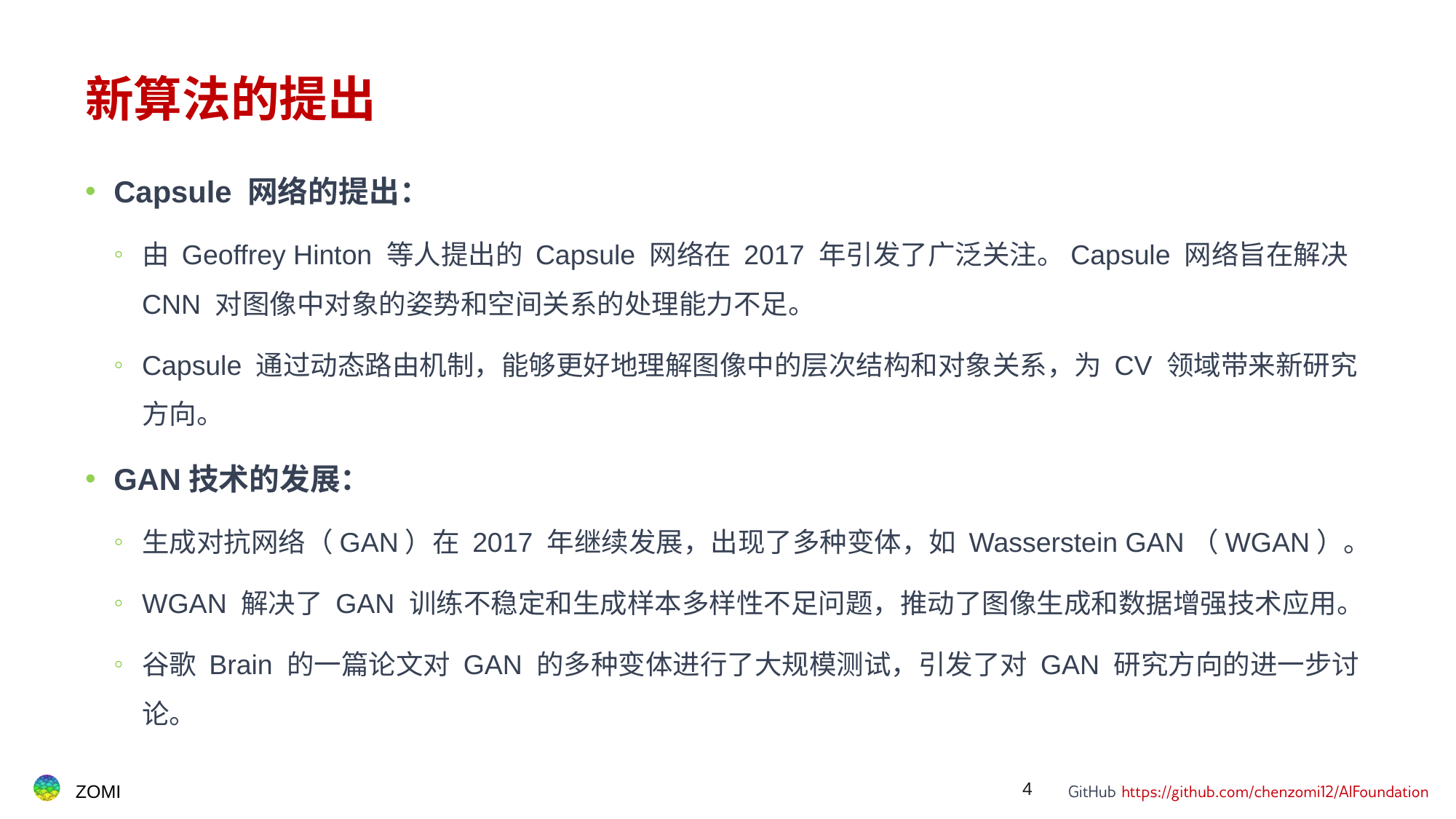

# 新算法的提出
Capsule 网络的提出：
由 Geoffrey Hinton 等人提出的 Capsule 网络在 2017 年引发了广泛关注。Capsule 网络旨在解决 CNN 对图像中对象的姿势和空间关系的处理能力不足。
Capsule 通过动态路由机制，能够更好地理解图像中的层次结构和对象关系，为 CV 领域带来新研究方向。
GAN技术的发展：
生成对抗网络（GAN）在 2017 年继续发展，出现了多种变体，如 Wasserstein GAN（WGAN）。
WGAN 解决了 GAN 训练不稳定和生成样本多样性不足问题，推动了图像生成和数据增强技术应用。
谷歌 Brain 的一篇论文对 GAN 的多种变体进行了大规模测试，引发了对 GAN 研究方向的进一步讨论。